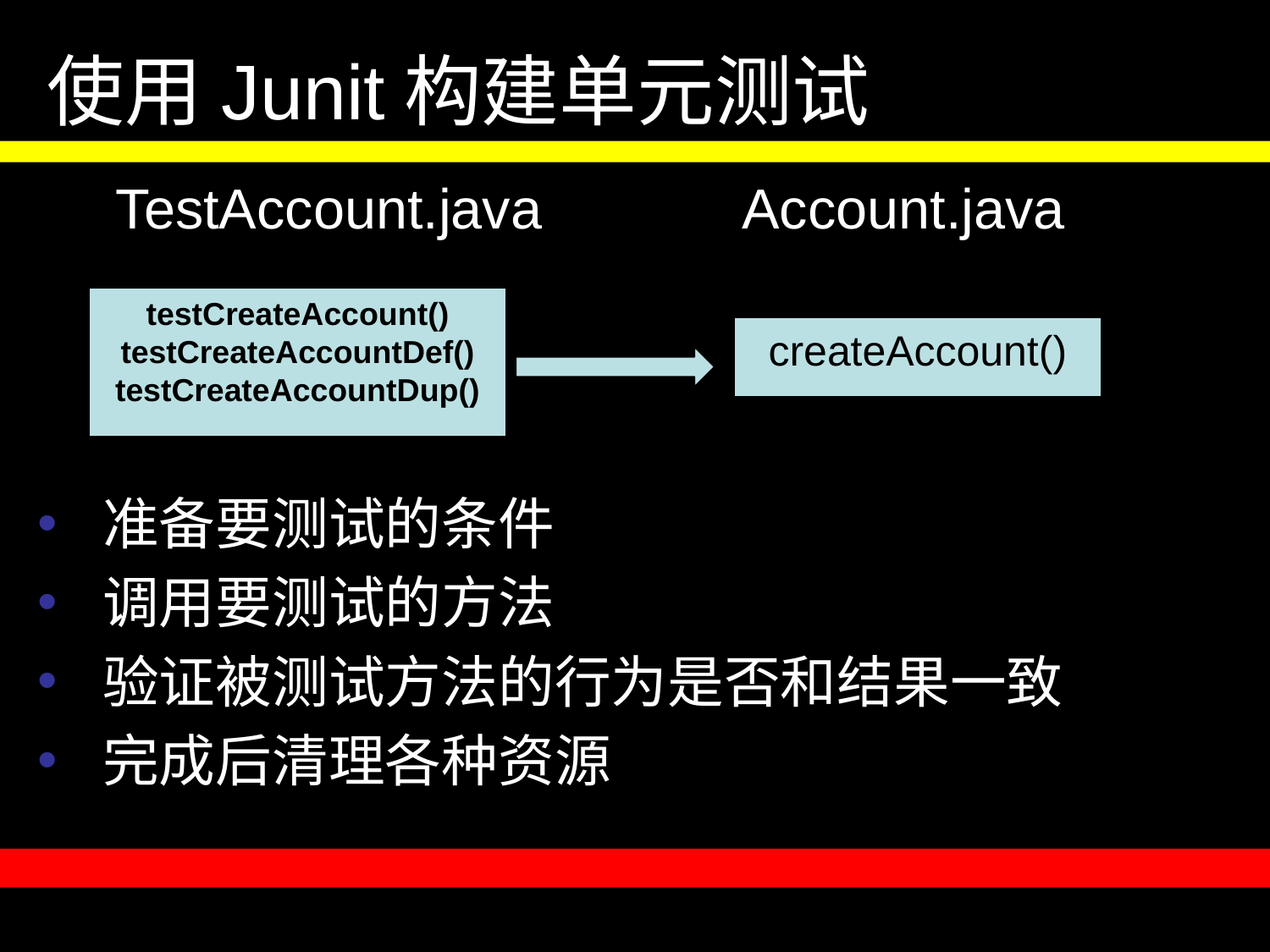

使用Junit构建单元测试
     TestAccount.java             Account.java

准备要测试的条件
调用要测试的方法
验证被测试方法的行为是否和结果一致
完成后清理各种资源
testCreateAccount()
testCreateAccountDef()
testCreateAccountDup()

createAccount()